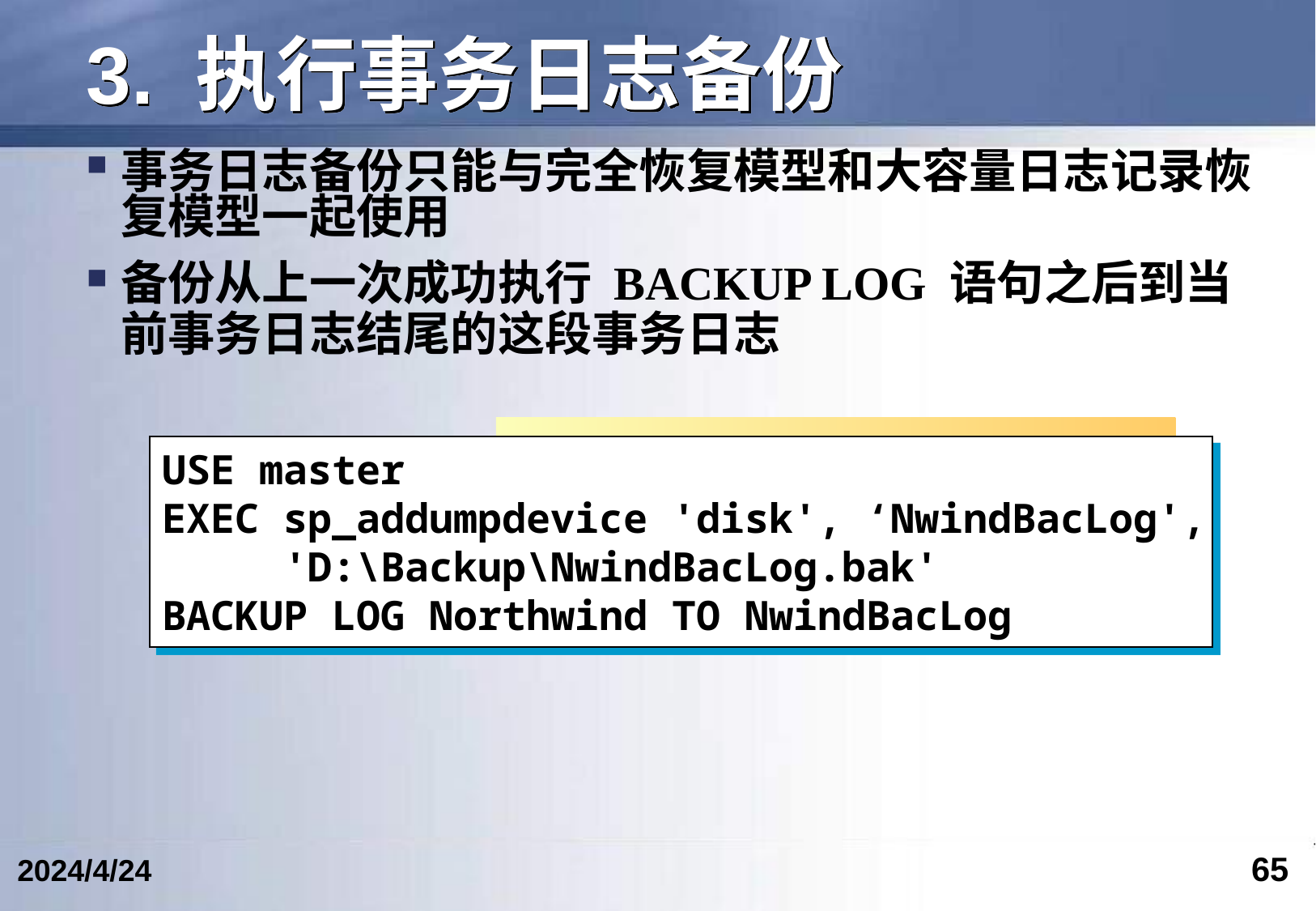

# 3. 执行事务日志备份
事务日志备份只能与完全恢复模型和大容量日志记录恢复模型一起使用
备份从上一次成功执行 BACKUP LOG 语句之后到当前事务日志结尾的这段事务日志

USE master
EXEC sp_addumpdevice 'disk', ‘NwindBacLog',
     'D:\Backup\NwindBacLog.bak'
BACKUP LOG Northwind TO NwindBacLog
65
2024/4/24